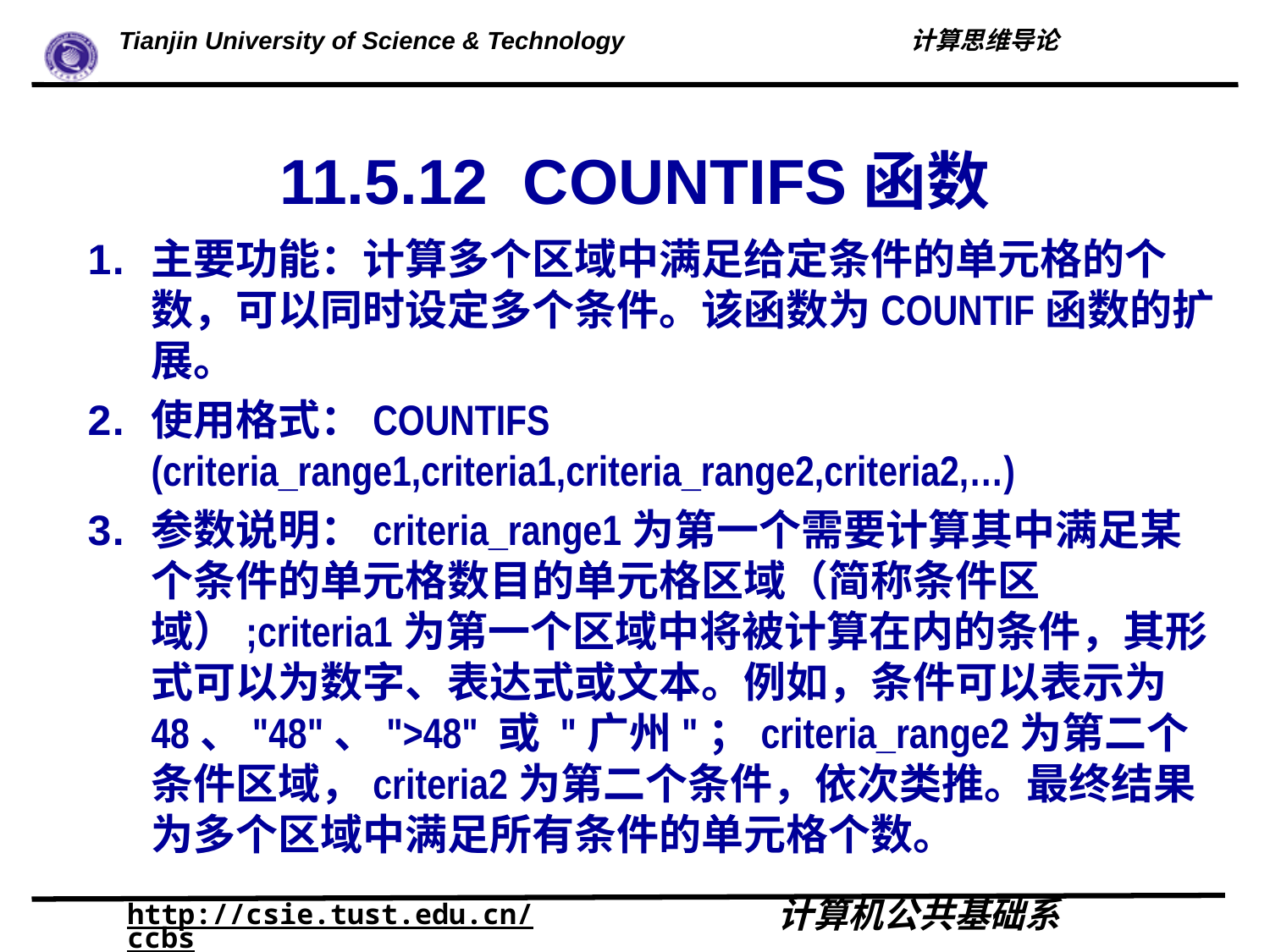

# 11.5.12  COUNTIFS函数
主要功能：计算多个区域中满足给定条件的单元格的个数，可以同时设定多个条件。该函数为COUNTIF函数的扩展。
使用格式：COUNTIFS (criteria_range1,criteria1,criteria_range2,criteria2,…)
参数说明：criteria_range1为第一个需要计算其中满足某个条件的单元格数目的单元格区域（简称条件区域）;criteria1为第一个区域中将被计算在内的条件，其形式可以为数字、表达式或文本。例如，条件可以表示为 48、"48"、">48" 或 "广州"；criteria_range2为第二个条件区域，criteria2为第二个条件，依次类推。最终结果为多个区域中满足所有条件的单元格个数。